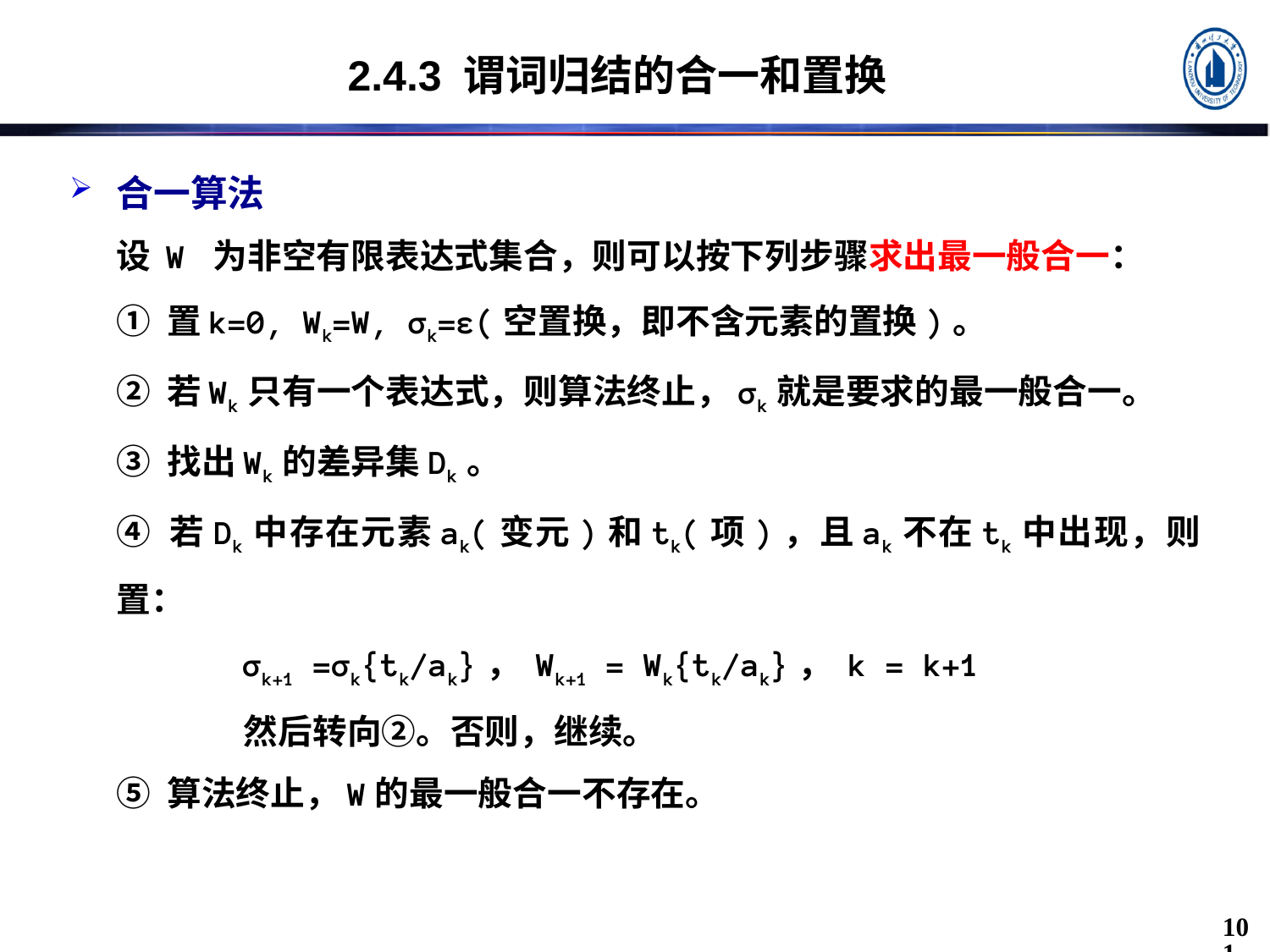

# 2.4.3 谓词归结的合一和置换
合一算法
设 W 为非空有限表达式集合，则可以按下列步骤求出最一般合一：
① 置k=0, Wk=W, σk=ε(空置换，即不含元素的置换)。
② 若Wk只有一个表达式，则算法终止，σk就是要求的最一般合一。
③ 找出Wk的差异集Dk。
④ 若Dk中存在元素ak(变元)和tk(项)，且ak不在tk中出现，则置：
	σk+1 =σk{tk/ak}， Wk+1 = Wk{tk/ak}， k = k+1
	然后转向②。否则，继续。
⑤ 算法终止，W的最一般合一不存在。

101